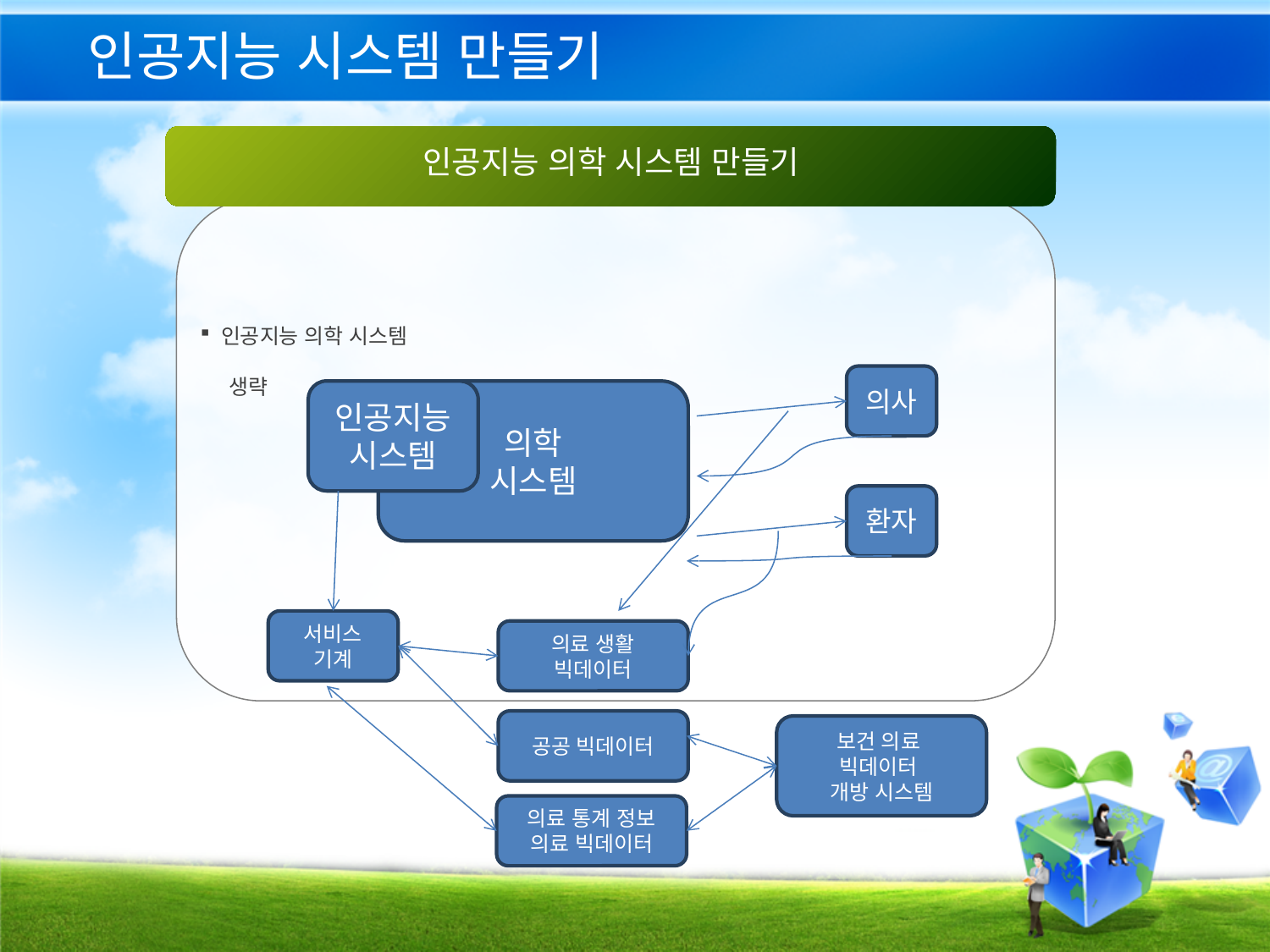

# 인공지능 시스템 만들기

인공지능 의학 시스템 만들기

 인공지능 의학 시스템
    생략

의사
인공지능
시스템
의학
시스템
환자
서비스
기계
의료 생활
빅데이터
공공 빅데이터
보건 의료
빅데이터
개방 시스템
의료 통계 정보
의료 빅데이터